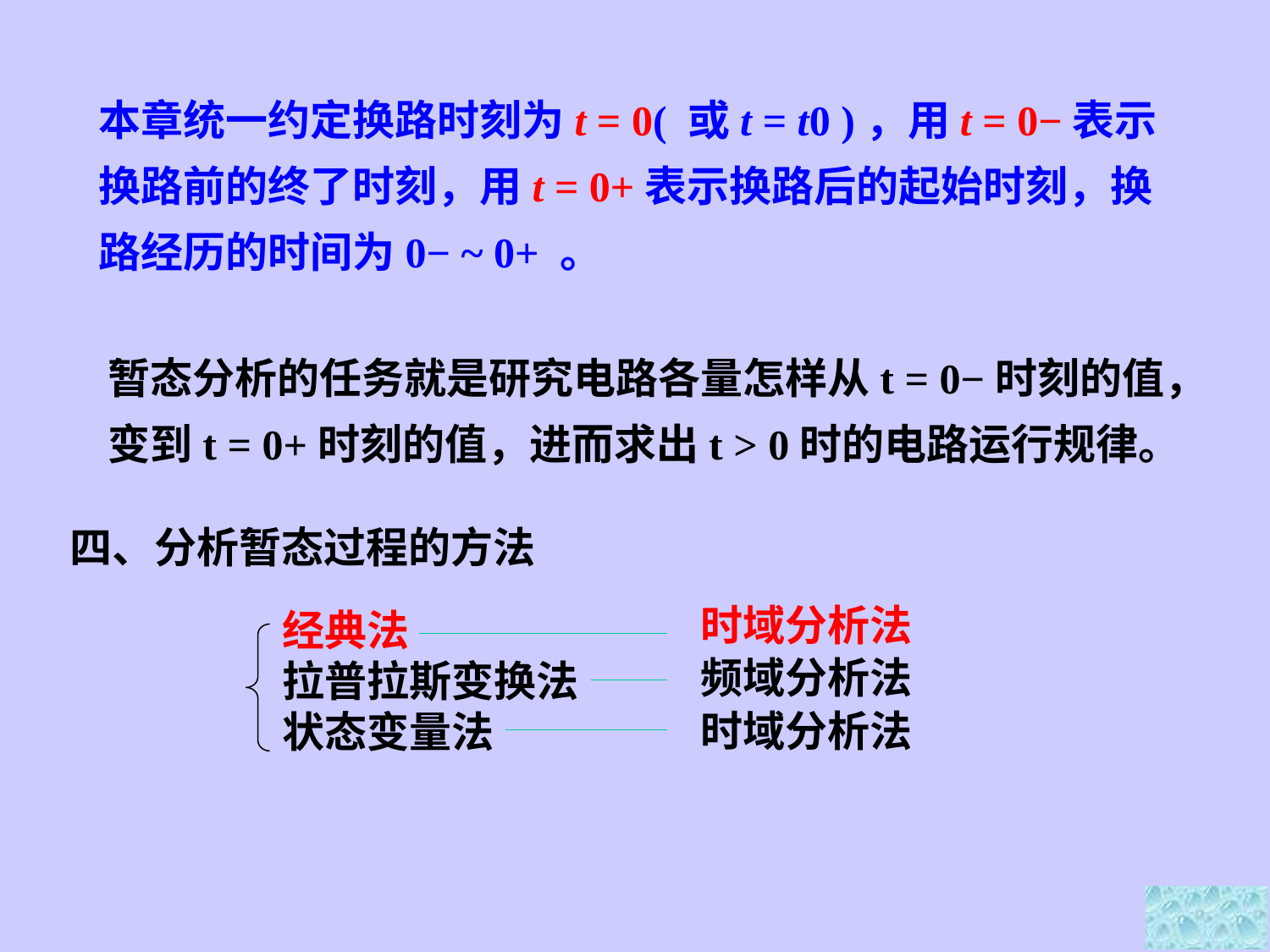

本章统一约定换路时刻为t = 0( 或t = t0 )，用t = 0−表示换路前的终了时刻，用t = 0+表示换路后的起始时刻，换路经历的时间为0− ~ 0+ 。
暂态分析的任务就是研究电路各量怎样从t = 0−时刻的值，变到t = 0+时刻的值，进而求出t > 0时的电路运行规律。
四、分析暂态过程的方法
时域分析法
经典法
拉普拉斯变换法
状态变量法

频域分析法
时域分析法